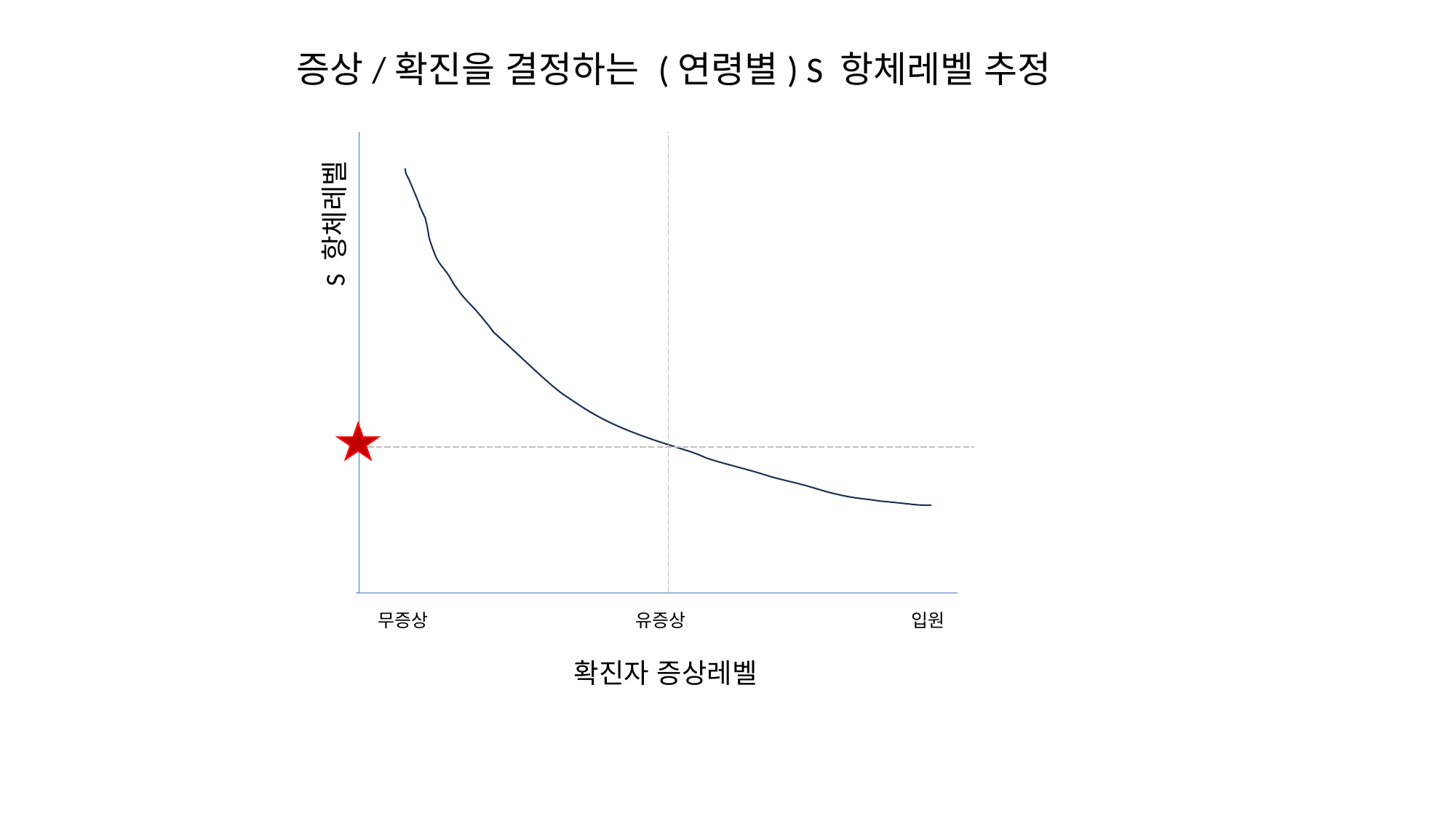

S 항체레벨

확진자 증상레벨
증상/확진을 결정하는 (연령별) S 항체레벨 추정

입원
무증상
유증상